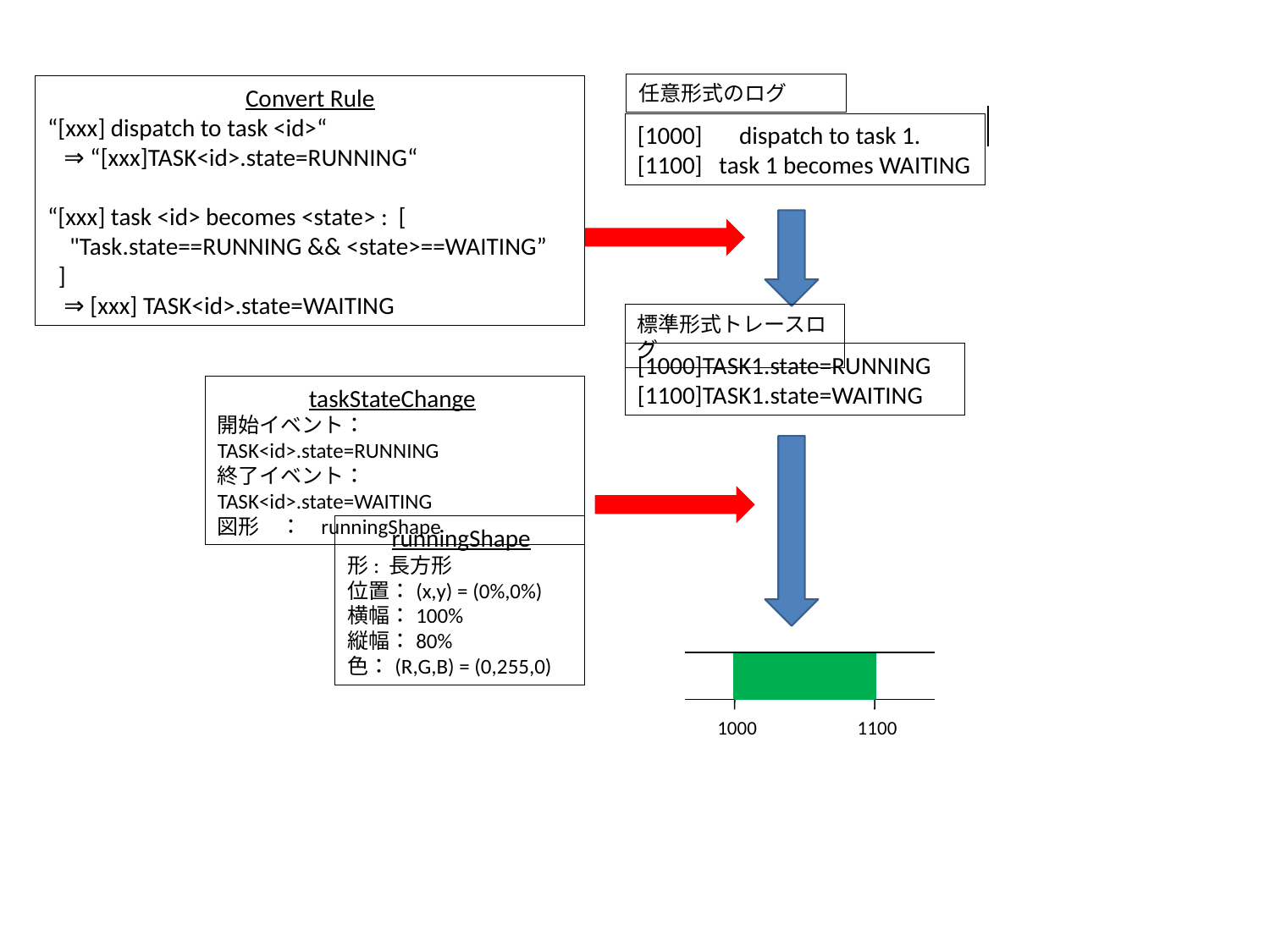

任意形式のログ
Convert Rule
“[xxx] dispatch to task <id>“
   ⇒ “[xxx]TASK<id>.state=RUNNING“

“[xxx] task <id> becomes <state> :  [
    "Task.state==RUNNING && <state>==WAITING”
  ]
   ⇒ [xxx] TASK<id>.state=WAITING
[1000]　dispatch to task 1.
[1100]   task 1 becomes WAITING

標準形式トレースログ
[1000]TASK1.state=RUNNING
[1100]TASK1.state=WAITING
taskStateChange
開始イベント： TASK<id>.state=RUNNING
終了イベント： TASK<id>.state=WAITING
図形　：   runningShape

        runningShape
形: 長方形
位置：(x,y) = (0%,0%)
横幅：100%
縦幅：80%
色：(R,G,B) = (0,255,0)

1000
1100